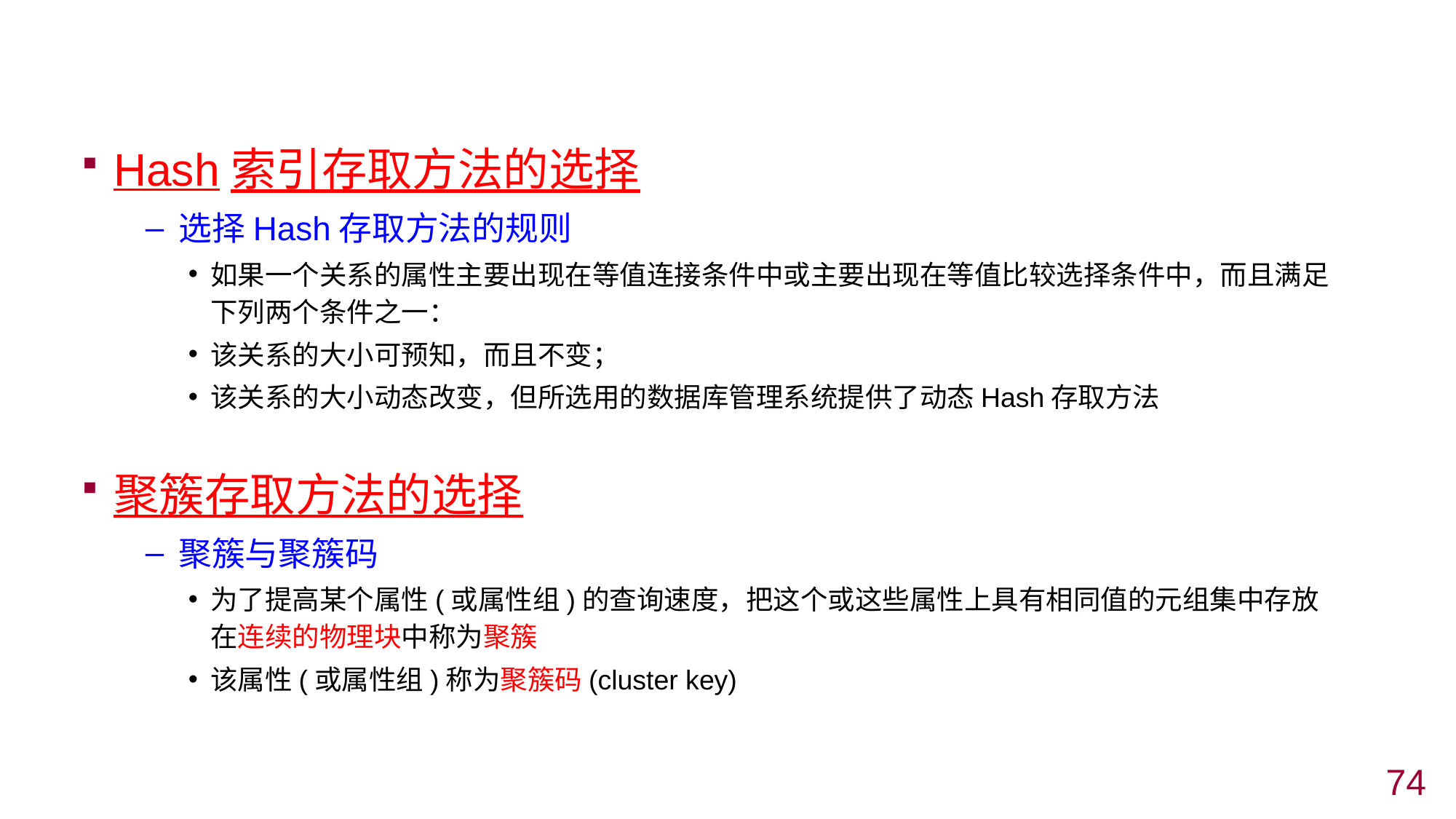

#
Hash索引存取方法的选择
选择Hash存取方法的规则
如果一个关系的属性主要出现在等值连接条件中或主要出现在等值比较选择条件中，而且满足下列两个条件之一：
该关系的大小可预知，而且不变；
该关系的大小动态改变，但所选用的数据库管理系统提供了动态Hash存取方法

聚簇存取方法的选择
聚簇与聚簇码
为了提高某个属性(或属性组)的查询速度，把这个或这些属性上具有相同值的元组集中存放在连续的物理块中称为聚簇
该属性(或属性组)称为聚簇码(cluster key)
74